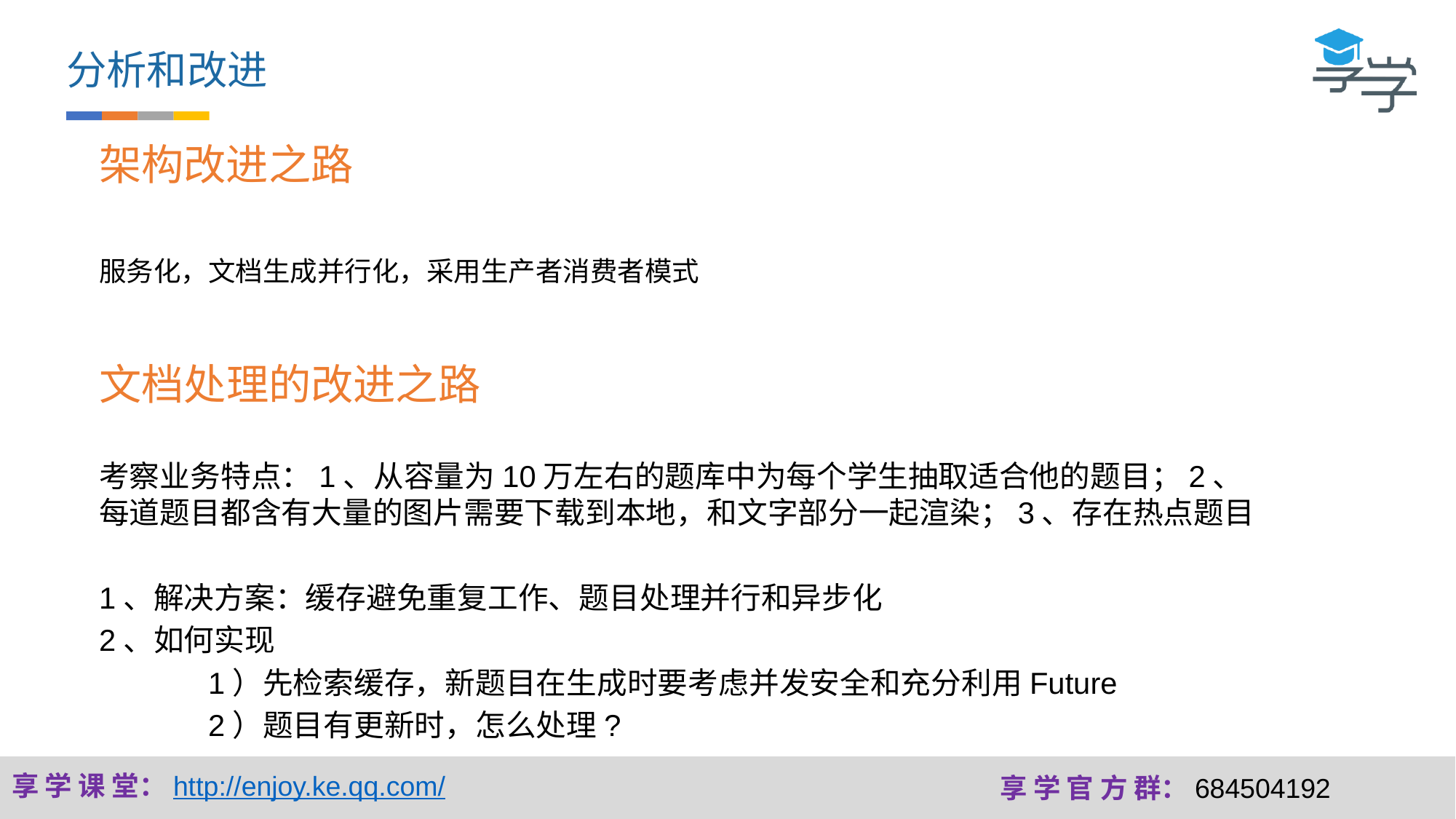

分析和改进

架构改进之路

服务化，文档生成并行化，采用生产者消费者模式
文档处理的改进之路

考察业务特点：1、从容量为10万左右的题库中为每个学生抽取适合他的题目；2、每道题目都含有大量的图片需要下载到本地，和文字部分一起渲染；3、存在热点题目

1、解决方案：缓存避免重复工作、题目处理并行和异步化
2、如何实现
	1）先检索缓存，新题目在生成时要考虑并发安全和充分利用Future
	2）题目有更新时，怎么处理?